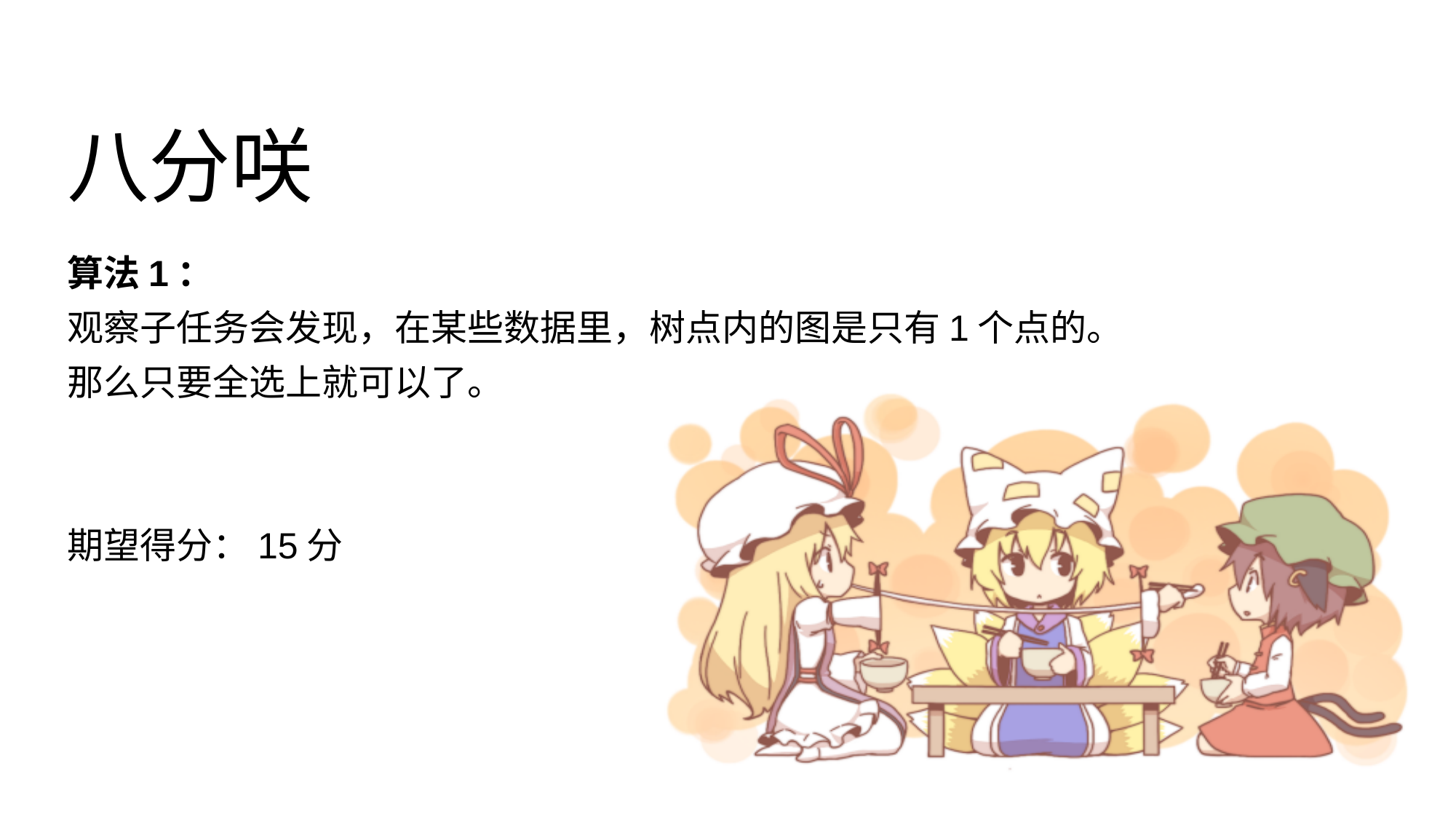

# 八分咲
算法1：
观察子任务会发现，在某些数据里，树点内的图是只有1个点的。
那么只要全选上就可以了。

期望得分：15分